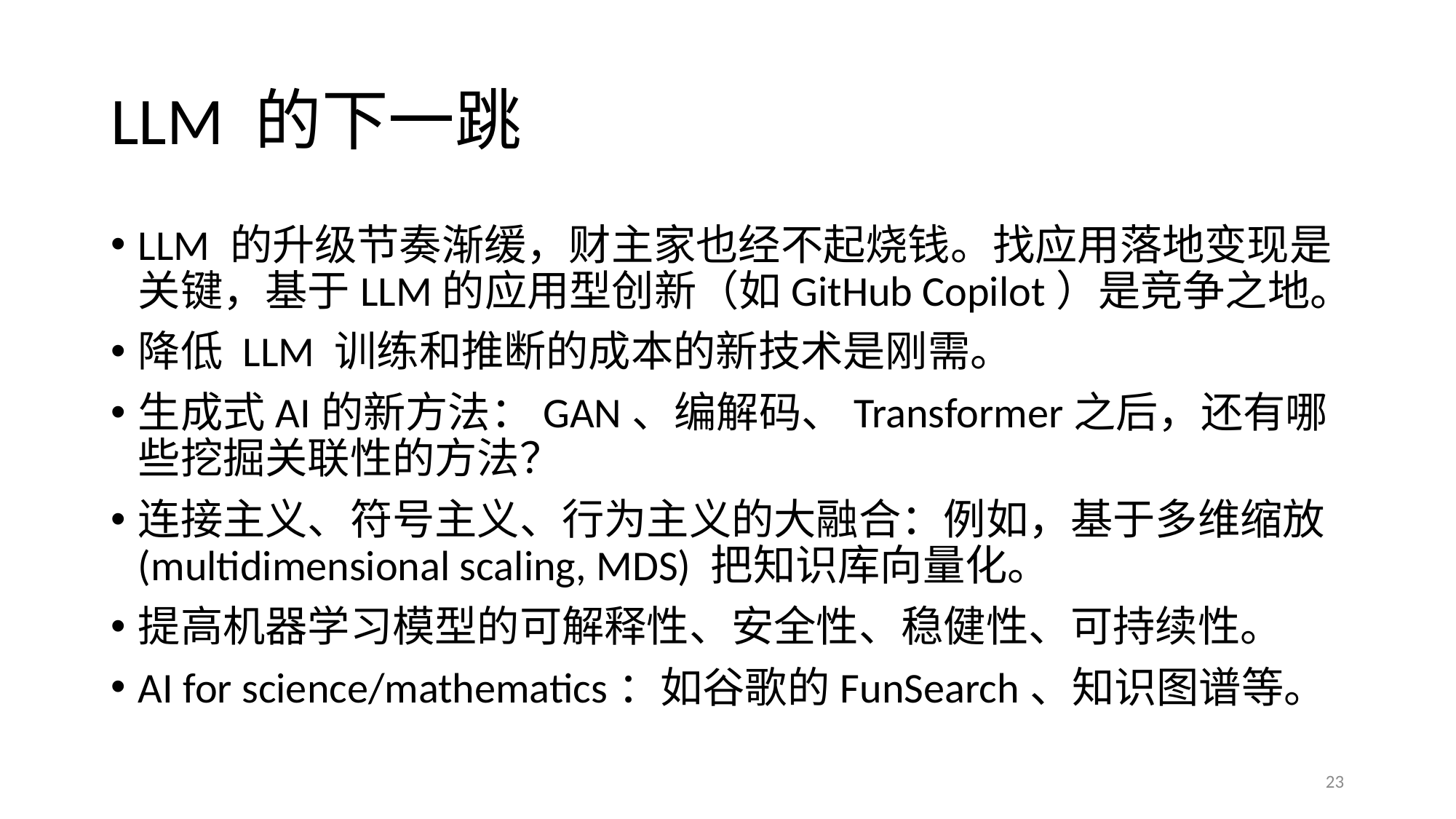

# LLM 的下一跳
LLM 的升级节奏渐缓，财主家也经不起烧钱。找应用落地变现是关键，基于LLM的应用型创新（如GitHub Copilot）是竞争之地。
降低 LLM 训练和推断的成本的新技术是刚需。
生成式AI的新方法：GAN、编解码、Transformer之后，还有哪些挖掘关联性的方法？
连接主义、符号主义、行为主义的大融合：例如，基于多维缩放 (multidimensional scaling, MDS) 把知识库向量化。
提高机器学习模型的可解释性、安全性、稳健性、可持续性。
AI for science/mathematics：如谷歌的FunSearch、知识图谱等。
23